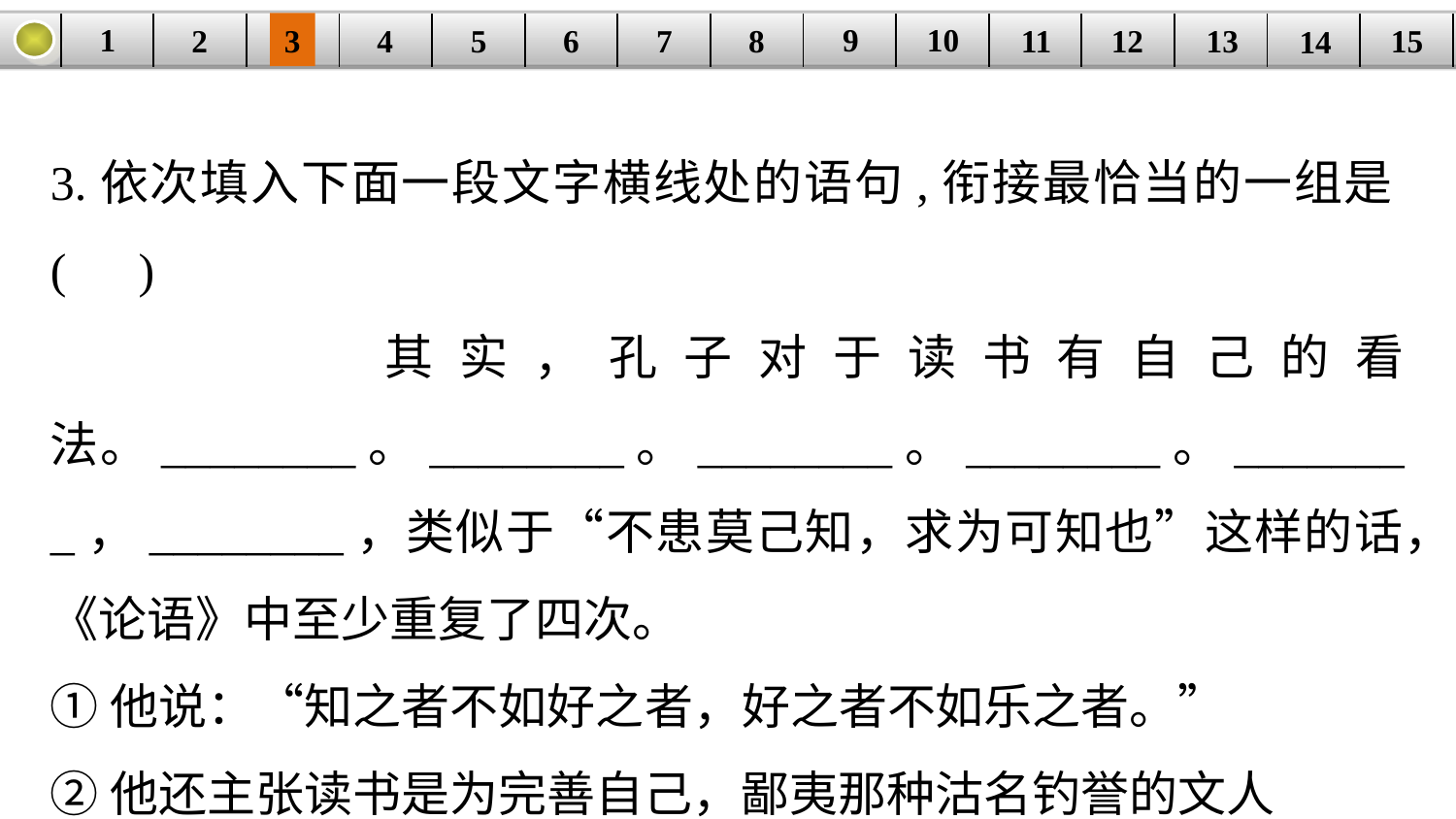

9
10
1
3
4
5
6
8
11
2
12
15
|  |  |  |  |  |  |  |  |  |  |  |  |  |  |  |
| --- | --- | --- | --- | --- | --- | --- | --- | --- | --- | --- | --- | --- | --- | --- |
7
13
14

3.依次填入下面一段文字横线处的语句,衔接最恰当的一组是(　)
        其实，孔子对于读书有自己的看法。________。________。________。________。________，________，类似于“不患莫己知，求为可知也”这样的话，《论语》中至少重复了四次。
①他说：“知之者不如好之者，好之者不如乐之者。”
②他还主张读书是为完善自己，鄙夷那种沽名钓誉的文人
③而无须在乎外在的名声和遭遇